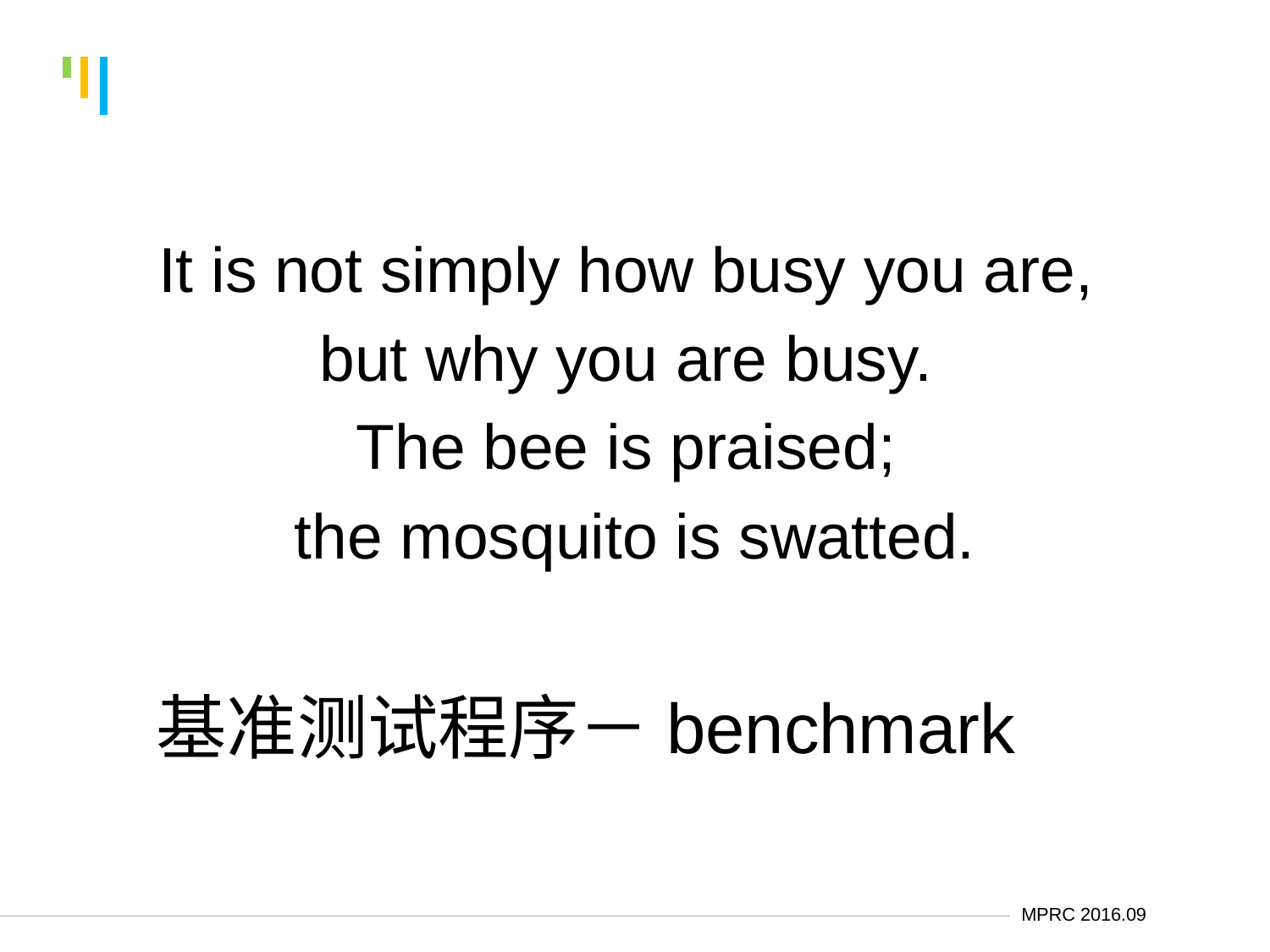

It is not simply how busy you are,
but why you are busy.
The bee is praised;
the mosquito is swatted.

基准测试程序－benchmark